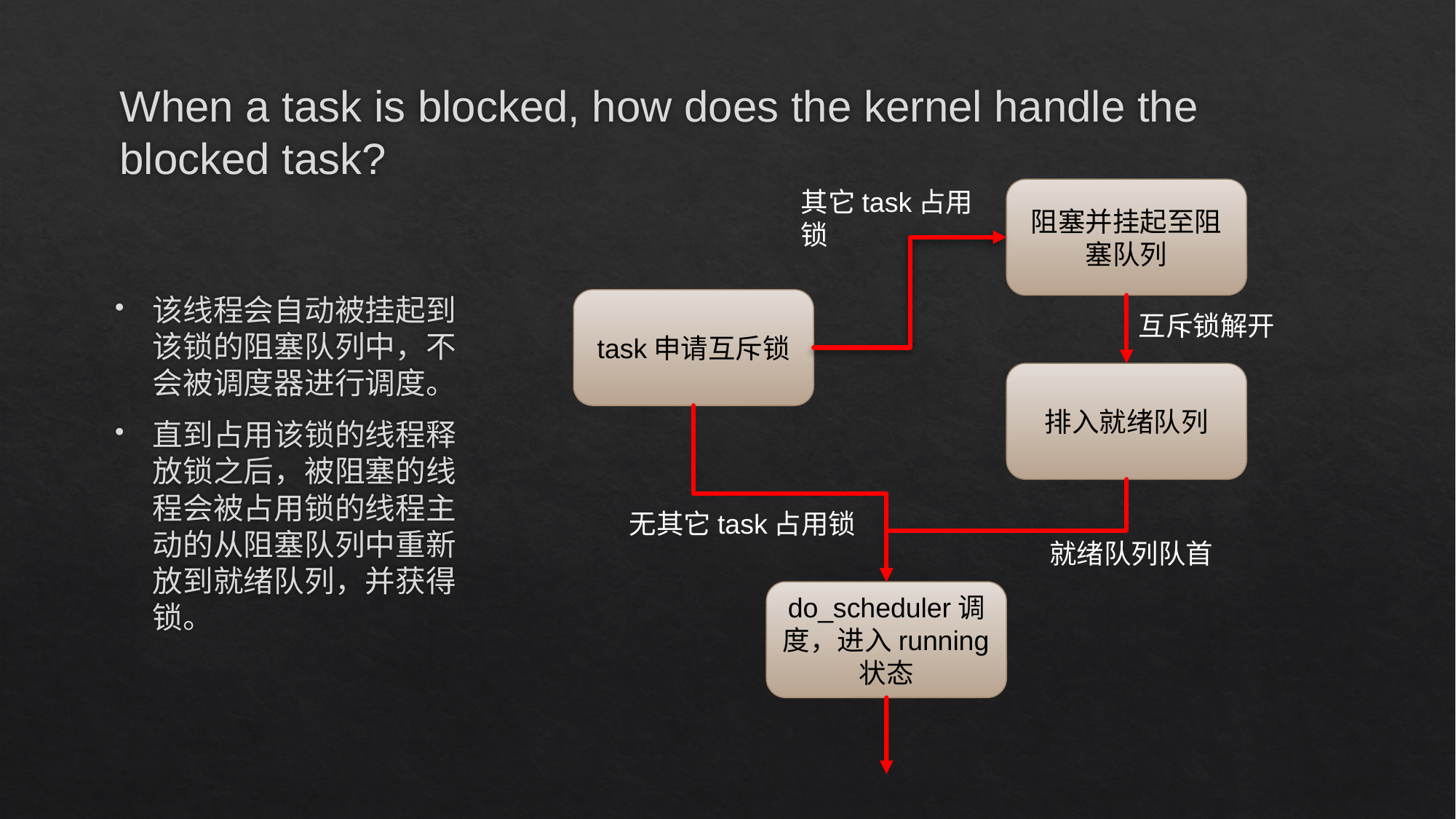

# When a task is blocked, how does the kernel handle the blocked task?
其它task占用锁
阻塞并挂起至阻塞队列
该线程会自动被挂起到该锁的阻塞队列中，不会被调度器进行调度。
直到占用该锁的线程释放锁之后，被阻塞的线程会被占用锁的线程主动的从阻塞队列中重新放到就绪队列，并获得锁。
task申请互斥锁
互斥锁解开
排入就绪队列
无其它task占用锁
就绪队列队首
do_scheduler调度，进入running状态